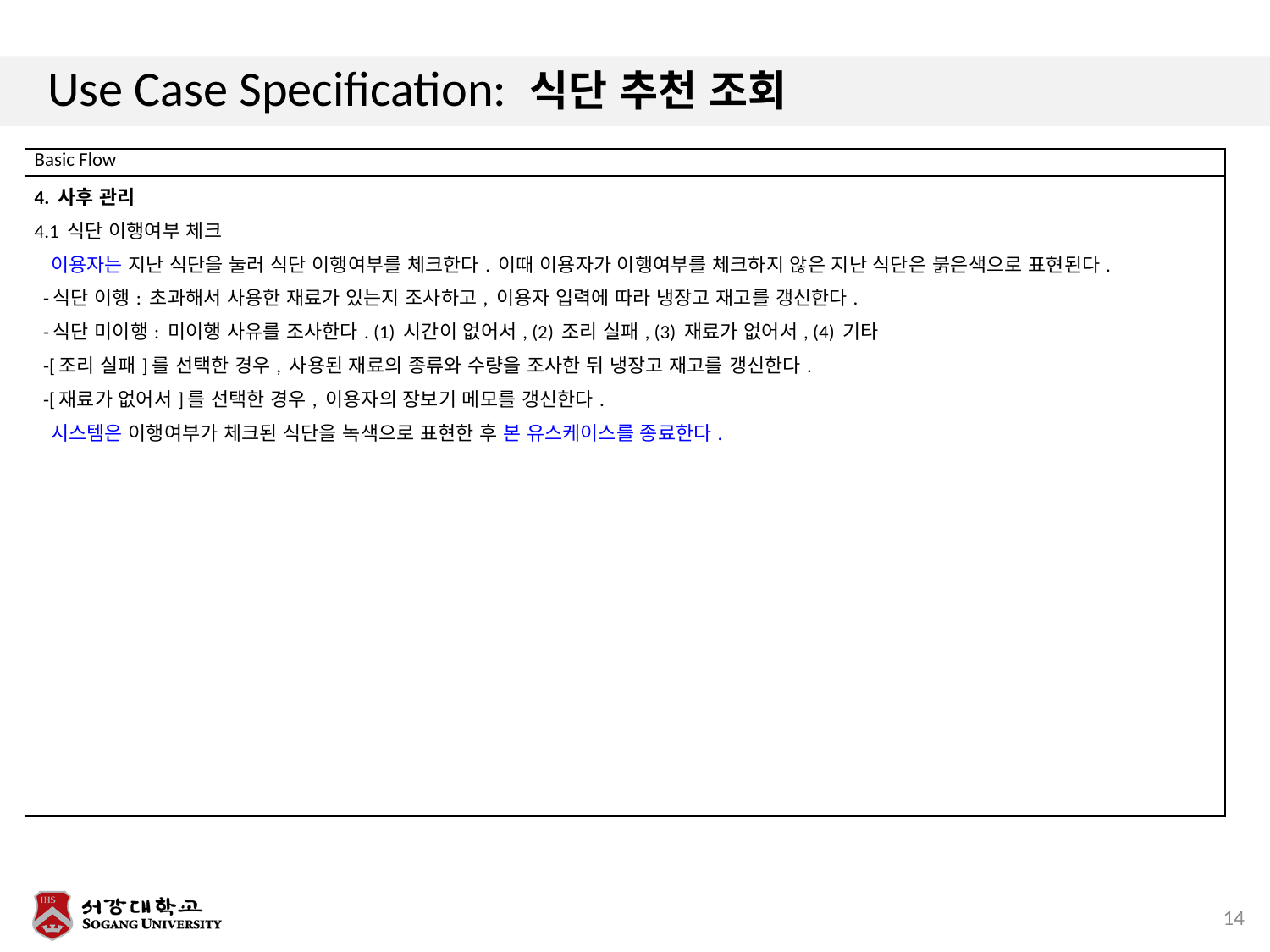

# Use Case Specification: 식단 추천 조회
| Basic Flow |
| --- |
| 4. 사후 관리 4.1 식단 이행여부 체크 이용자는 지난 식단을 눌러 식단 이행여부를 체크한다. 이때 이용자가 이행여부를 체크하지 않은 지난 식단은 붉은색으로 표현된다. -식단 이행: 초과해서 사용한 재료가 있는지 조사하고, 이용자 입력에 따라 냉장고 재고를 갱신한다. -식단 미이행: 미이행 사유를 조사한다. (1) 시간이 없어서, (2) 조리 실패, (3) 재료가 없어서, (4) 기타 -[조리 실패]를 선택한 경우, 사용된 재료의 종류와 수량을 조사한 뒤 냉장고 재고를 갱신한다. -[재료가 없어서]를 선택한 경우, 이용자의 장보기 메모를 갱신한다. 시스템은 이행여부가 체크된 식단을 녹색으로 표현한 후 본 유스케이스를 종료한다. |
14